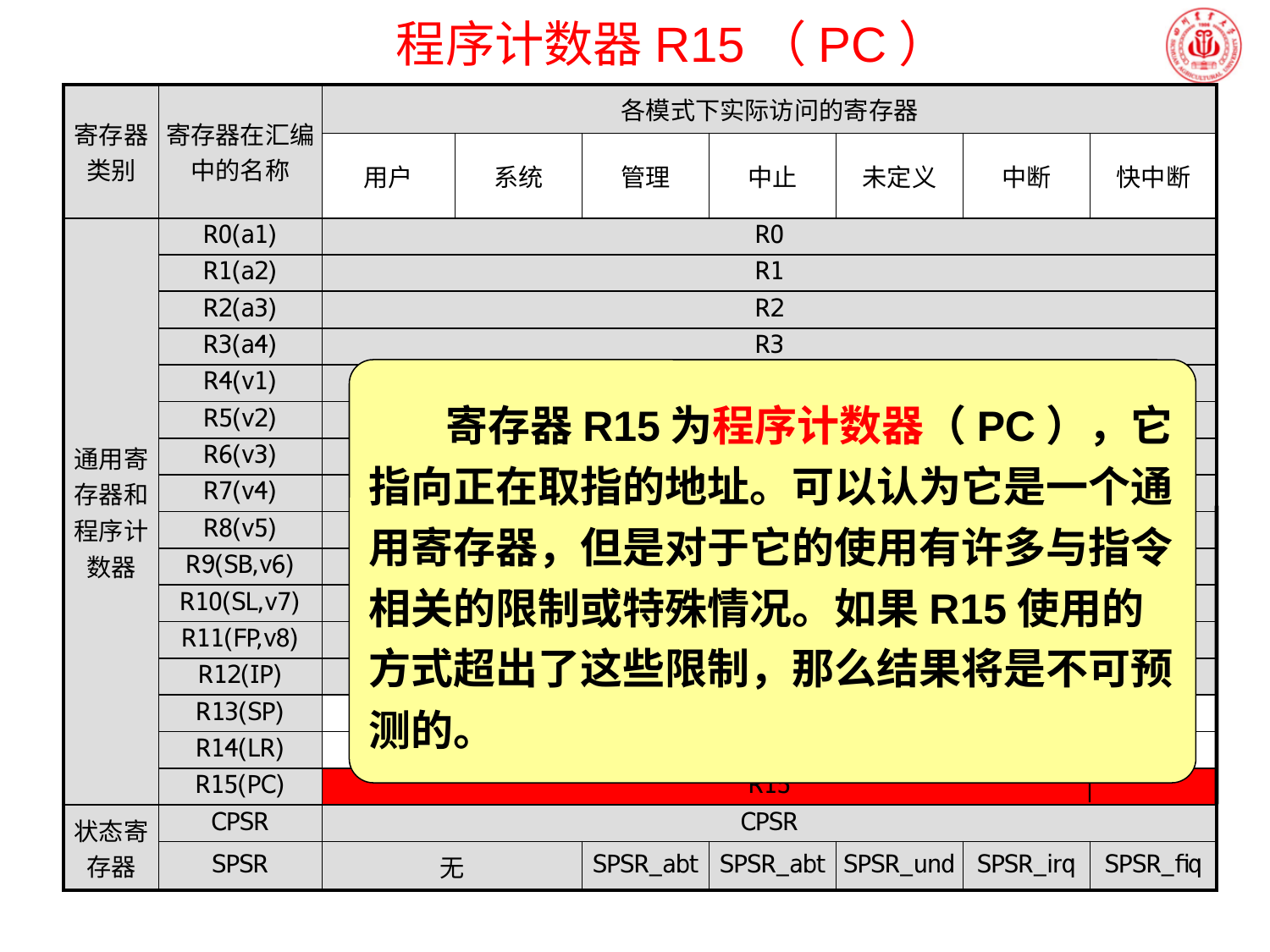

程序计数器R15（PC）
| 寄存器类别 | 寄存器在汇编中的名称 | 各模式下实际访问的寄存器 |  |  |  |  |  |  |
| --- | --- | --- | --- | --- | --- | --- | --- | --- |
|  |  | 用户 | 系统 | 管理 | 中止 | 未定义 | 中断 | 快中断 |
| 通用寄存器和程序计数器 | R0(a1) | R0 |  |  |  |  |  |  |
|  | R1(a2) | R1 |  |  |  |  |  |  |
|  | R2(a3) | R2 |  |  |  |  |  |  |
|  | R3(a4) | R3 |  |  |  |  |  |  |
|  | R4(v1) | R4 |  |  |  |  |  |  |
|  | R5(v2) | R5 |  |  |  |  |  |  |
|  | R6(v3) | R6 |  |  |  |  |  |  |
|  | R7(v4) | R7 |  |  |  |  |  |  |
|  | R8(v5) | R8 |  |  |  |  |  | R8\_fiq |
|  | R9(SB,v6) | R9 |  |  |  |  |  | R9\_fiq |
|  | R10(SL,v7) | R10 |  |  |  |  |  | R10\_fiq |
|  | R11(FP,v8) | R11 |  |  |  |  |  | R11\_fiq |
|  | R12(IP) | R12 |  |  |  |  |  | R12\_fiq |
|  | R13(SP) | R13 |  | R13\_svc | R13\_abt | R13\_und | R13\_irq | R13\_fiq |
|  | R14(LR) | R14 |  | R14\_svc | R14\_abt | R14\_und | R14\_irq | R14\_fiq |
|  | R15(PC) | R15 |  |  |  |  |  |  |
| 状态寄存器 | CPSR | CPSR |  |  |  |  |  |  |
|  | SPSR | 无 |  | SPSR\_abt | SPSR\_abt | SPSR\_und | SPSR\_irq | SPSR\_fiq |

       寄存器R15为程序计数器（PC），它指向正在取指的地址。可以认为它是一个通用寄存器，但是对于它的使用有许多与指令相关的限制或特殊情况。如果R15使用的方式超出了这些限制，那么结果将是不可预测的。

82